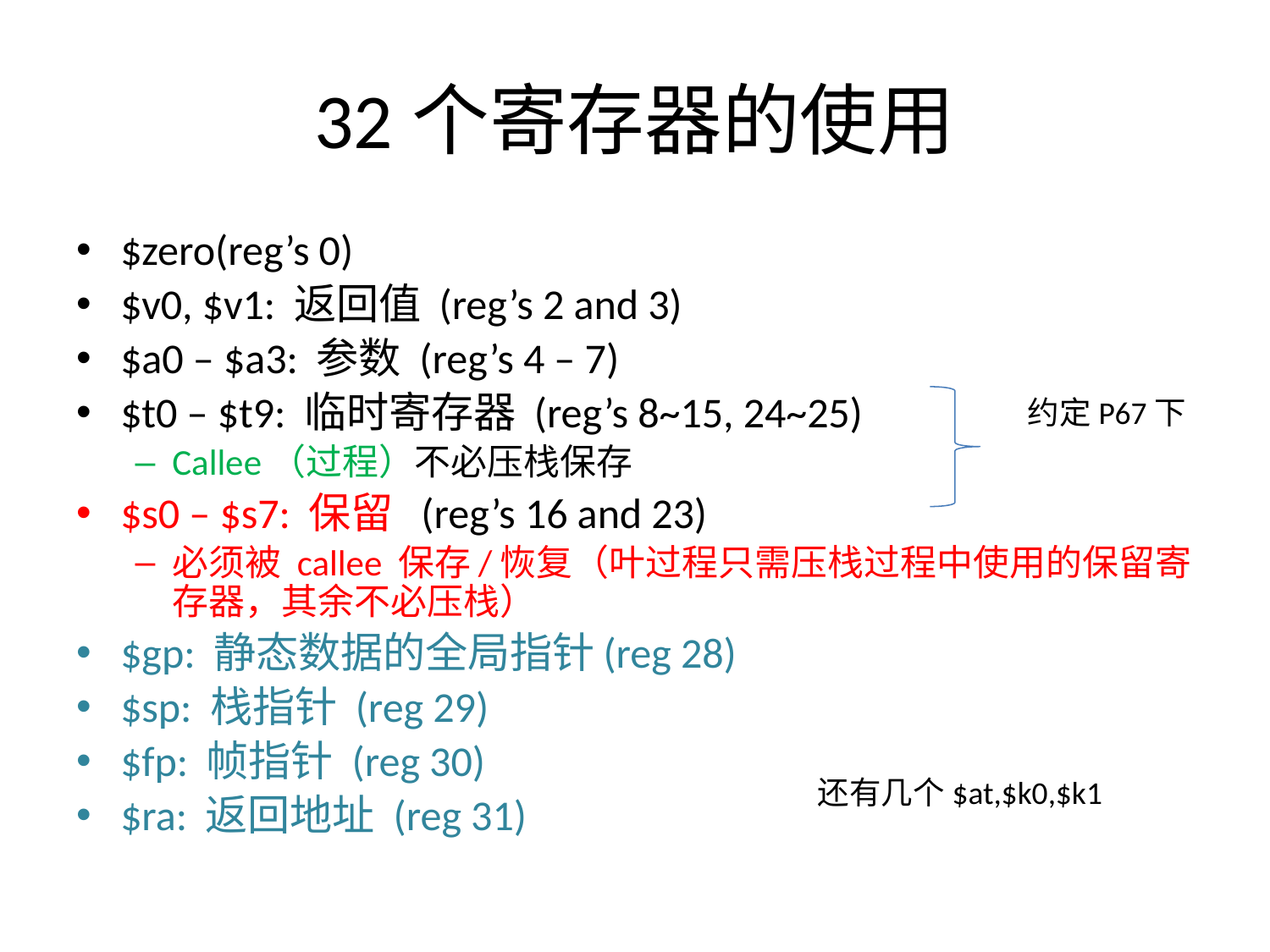

# 32个寄存器的使用
$zero(reg’s 0)
$v0, $v1: 返回值 (reg’s 2 and 3)
$a0 – $a3: 参数 (reg’s 4 – 7)
$t0 – $t9: 临时寄存器 (reg’s 8~15, 24~25)
Callee（过程）不必压栈保存
$s0 – $s7: 保留  (reg’s 16 and 23)
必须被 callee 保存/恢复（叶过程只需压栈过程中使用的保留寄存器，其余不必压栈）
$gp: 静态数据的全局指针(reg 28)
$sp: 栈指针 (reg 29)
$fp: 帧指针 (reg 30)
$ra: 返回地址 (reg 31)

约定P67下
还有几个$at,$k0,$k1